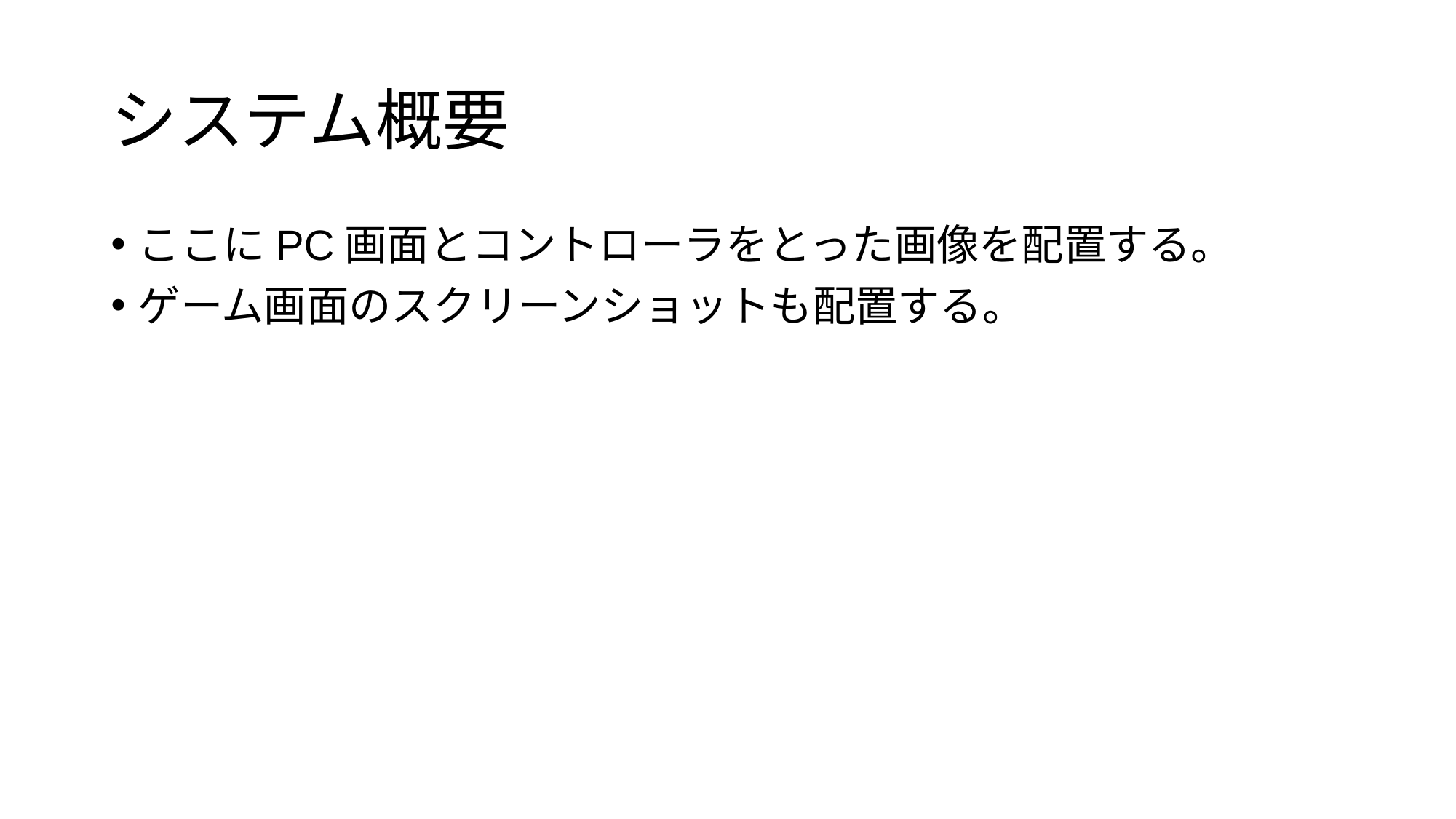

# システム概要
ここにPC画面とコントローラをとった画像を配置する。
ゲーム画面のスクリーンショットも配置する。